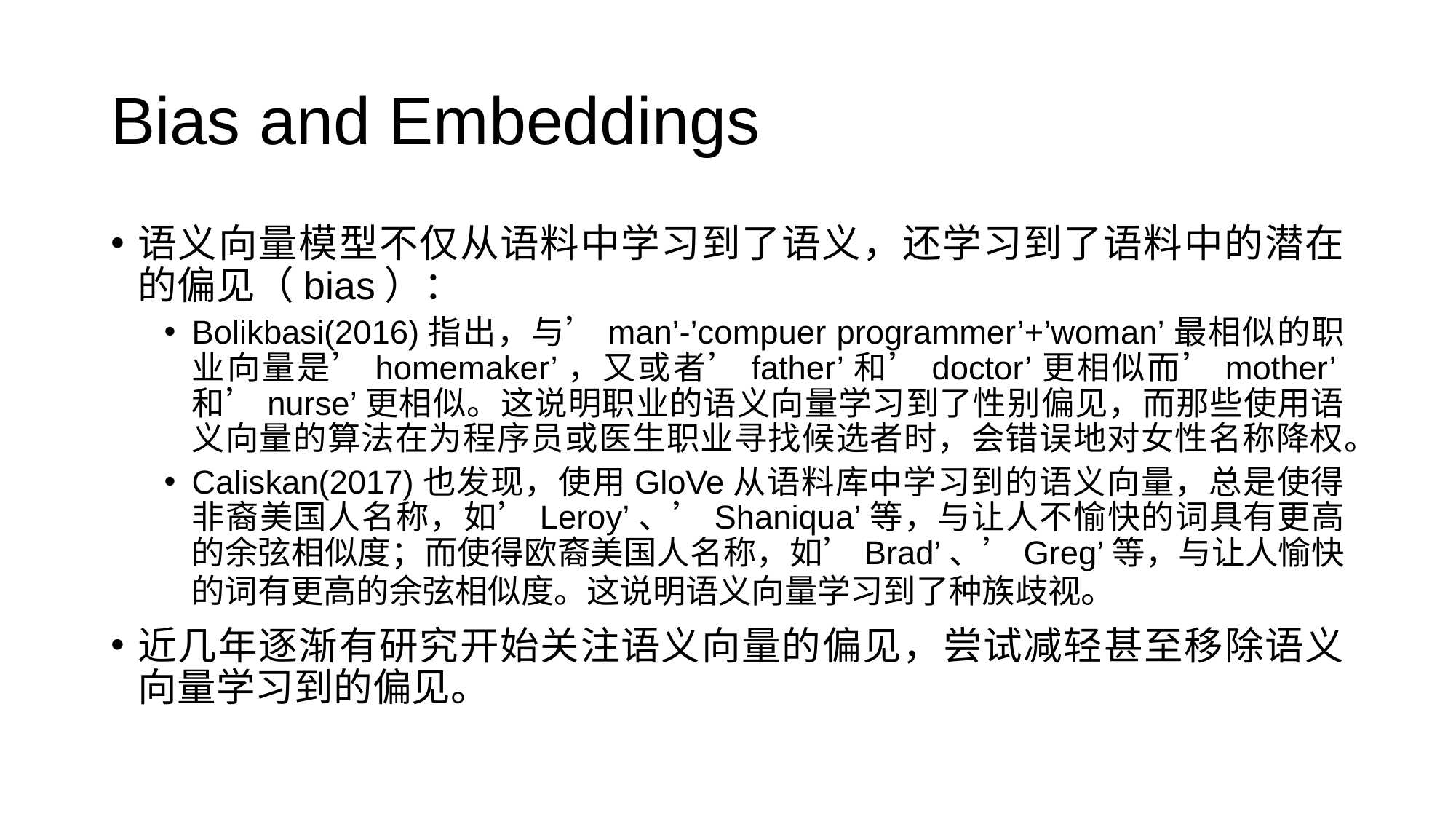

# Bias and Embeddings
语义向量模型不仅从语料中学习到了语义，还学习到了语料中的潜在的偏见（bias）：
Bolikbasi(2016)指出，与’man’-’compuer programmer’+’woman’最相似的职业向量是’homemaker’，又或者’father’和’doctor’更相似而’mother’和’nurse’更相似。这说明职业的语义向量学习到了性别偏见，而那些使用语义向量的算法在为程序员或医生职业寻找候选者时，会错误地对女性名称降权。
Caliskan(2017)也发现，使用GloVe从语料库中学习到的语义向量，总是使得非裔美国人名称，如’Leroy’、’Shaniqua’等，与让人不愉快的词具有更高的余弦相似度；而使得欧裔美国人名称，如’Brad’、’Greg’等，与让人愉快的词有更高的余弦相似度。这说明语义向量学习到了种族歧视。
近几年逐渐有研究开始关注语义向量的偏见，尝试减轻甚至移除语义向量学习到的偏见。